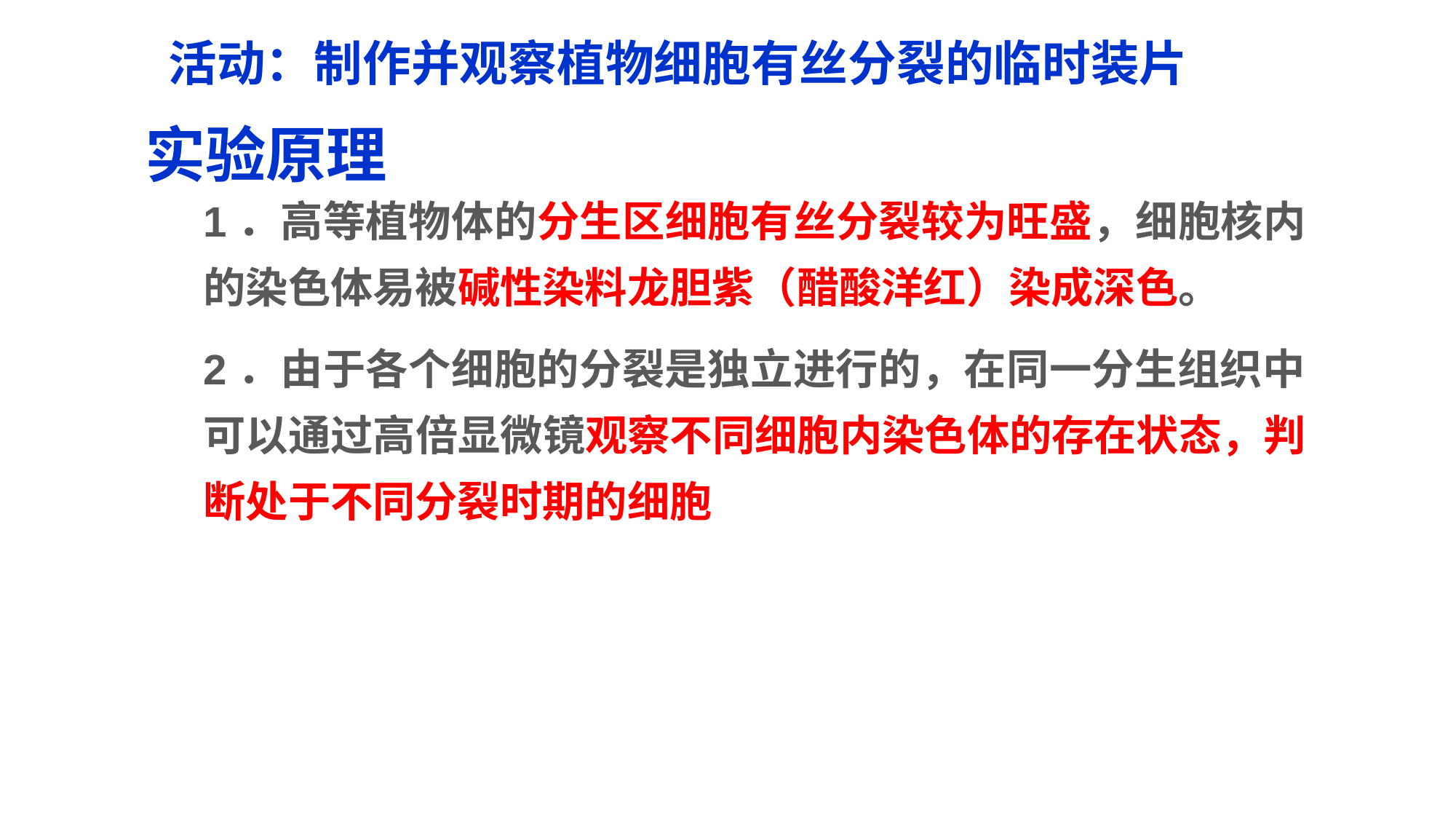

活动：制作并观察植物细胞有丝分裂的临时装片

1．高等植物体的分生区细胞有丝分裂较为旺盛，细胞核内的染色体易被碱性染料龙胆紫（醋酸洋红）染成深色。
2．由于各个细胞的分裂是独立进行的，在同一分生组织中可以通过高倍显微镜观察不同细胞内染色体的存在状态，判断处于不同分裂时期的细胞
实验原理